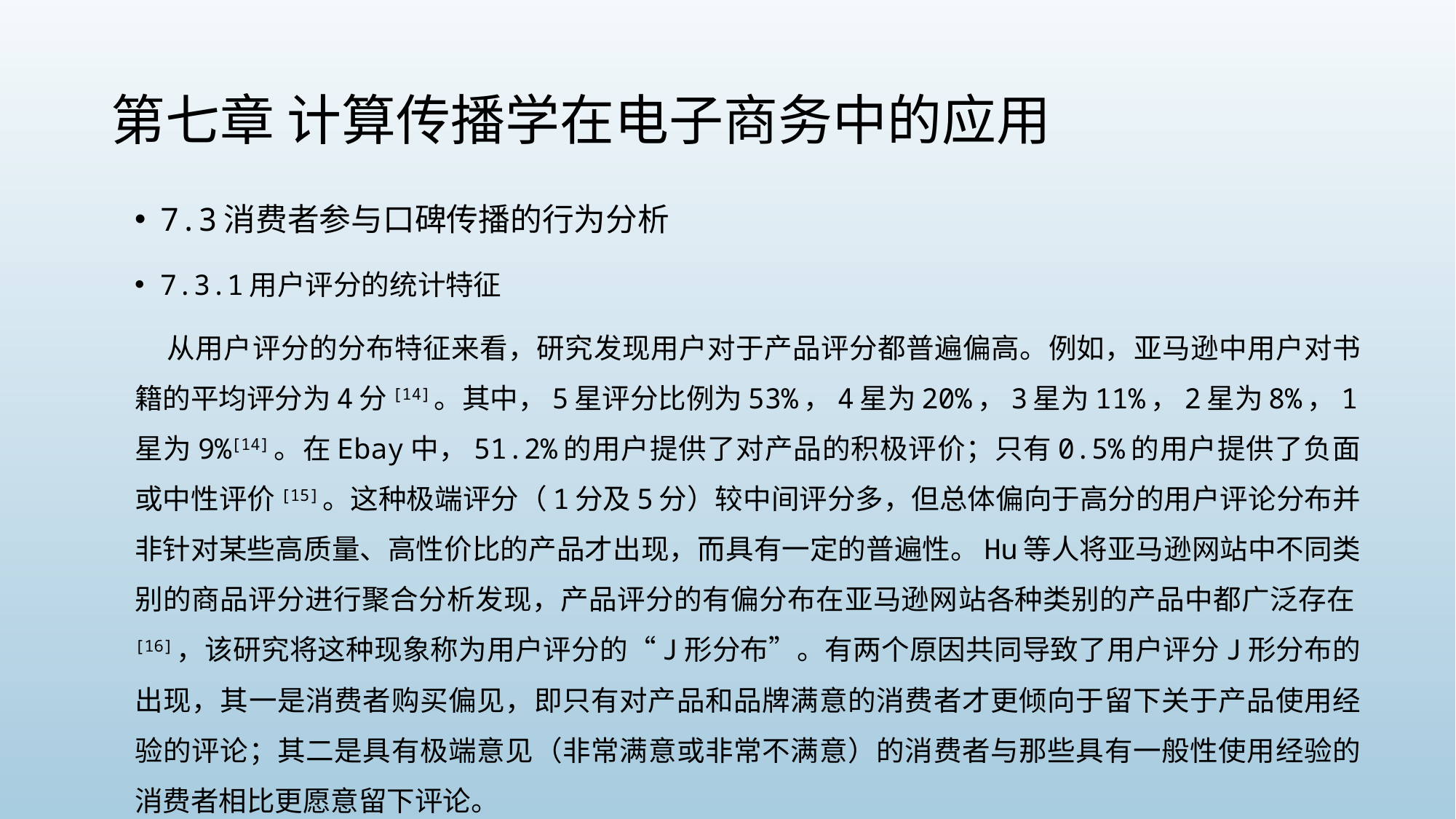

# 第七章 计算传播学在电子商务中的应用
7.3消费者参与口碑传播的行为分析
7.3.1用户评分的统计特征
    从用户评分的分布特征来看，研究发现用户对于产品评分都普遍偏高。例如，亚马逊中用户对书籍的平均评分为4分[14]。其中，5星评分比例为53%，4星为20%，3星为11%，2星为8%，1星为9%[14]。在Ebay中，51.2%的用户提供了对产品的积极评价；只有0.5%的用户提供了负面或中性评价[15]。这种极端评分（1分及5分）较中间评分多，但总体偏向于高分的用户评论分布并非针对某些高质量、高性价比的产品才出现，而具有一定的普遍性。Hu等人将亚马逊网站中不同类别的商品评分进行聚合分析发现，产品评分的有偏分布在亚马逊网站各种类别的产品中都广泛存在[16]，该研究将这种现象称为用户评分的“J形分布”。有两个原因共同导致了用户评分J形分布的出现，其一是消费者购买偏见，即只有对产品和品牌满意的消费者才更倾向于留下关于产品使用经验的评论；其二是具有极端意见（非常满意或非常不满意）的消费者与那些具有一般性使用经验的消费者相比更愿意留下评论。